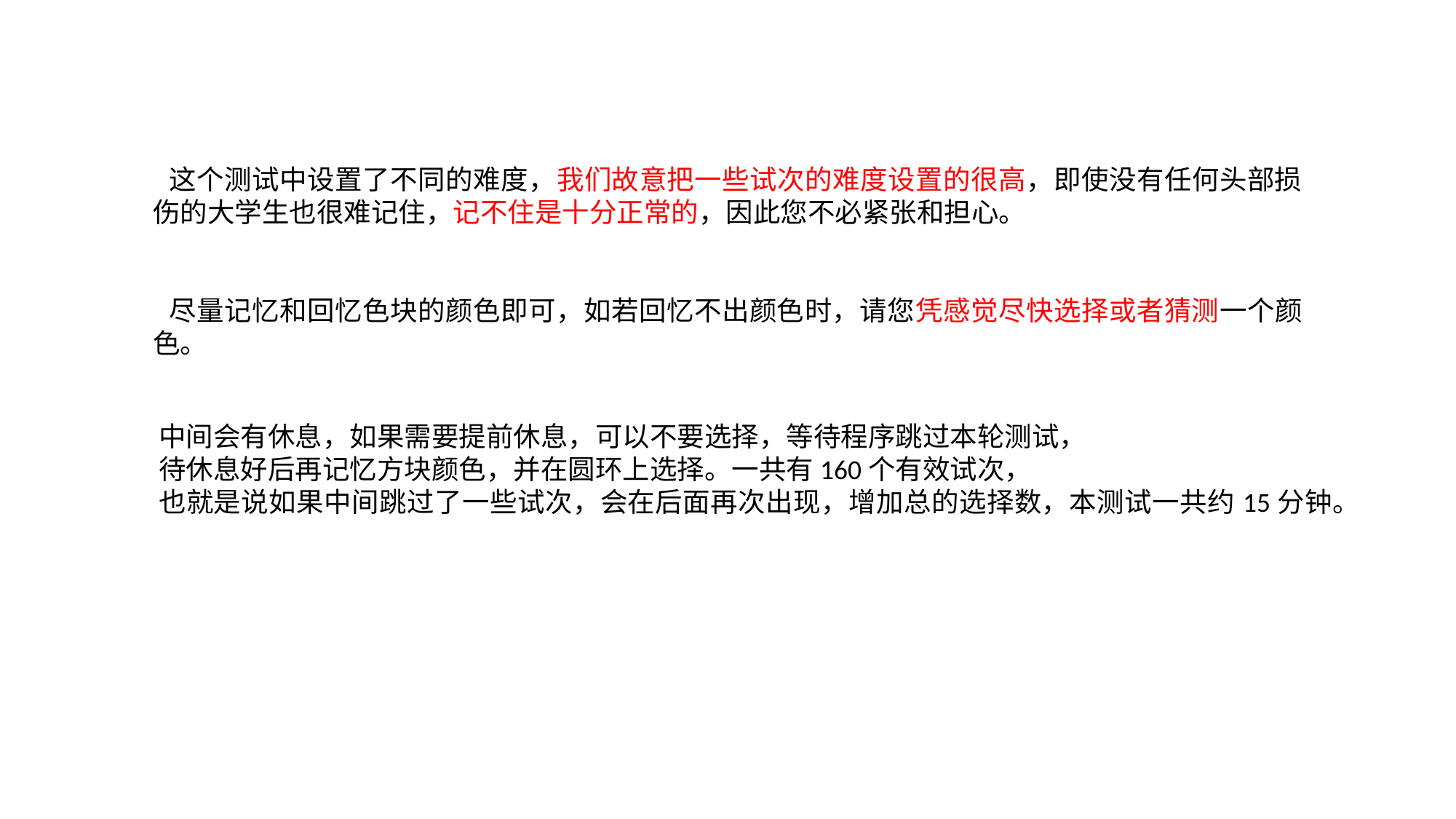

这个测试中设置了不同的难度，我们故意把一些试次的难度设置的很高，即使没有任何头部损伤的大学生也很难记住，记不住是十分正常的，因此您不必紧张和担心。

尽量记忆和回忆色块的颜色即可，如若回忆不出颜色时，请您凭感觉尽快选择或者猜测一个颜色。
中间会有休息，如果需要提前休息，可以不要选择，等待程序跳过本轮测试，
待休息好后再记忆方块颜色，并在圆环上选择。一共有160个有效试次，
也就是说如果中间跳过了一些试次，会在后面再次出现，增加总的选择数，本测试一共约15分钟。